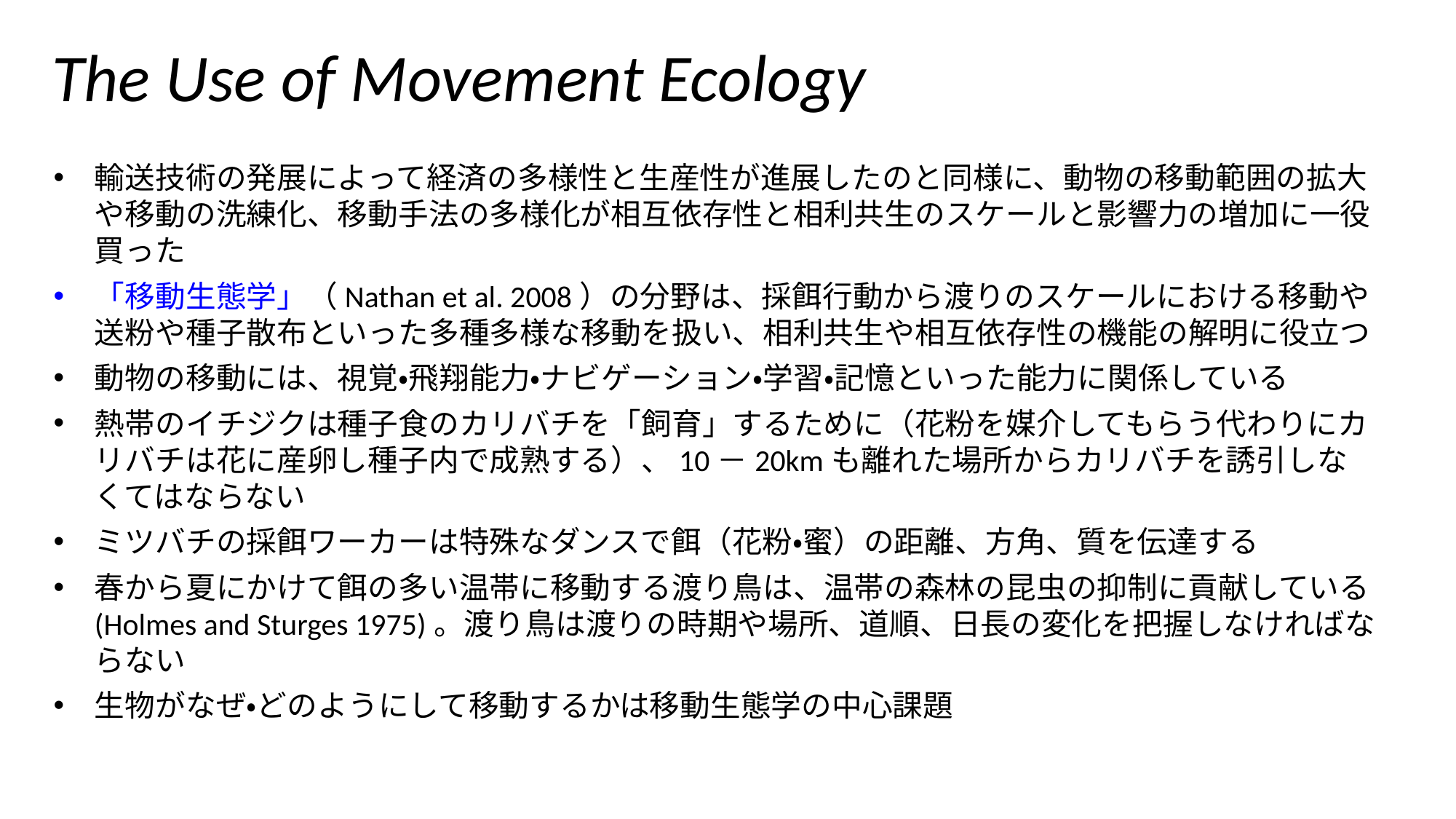

The Use of Movement Ecology
輸送技術の発展によって経済の多様性と生産性が進展したのと同様に、動物の移動範囲の拡大や移動の洗練化、移動手法の多様化が相互依存性と相利共生のスケールと影響力の増加に一役買った
「移動生態学」（Nathan et al. 2008）の分野は、採餌行動から渡りのスケールにおける移動や送粉や種子散布といった多種多様な移動を扱い、相利共生や相互依存性の機能の解明に役立つ
動物の移動には、視覚・飛翔能力・ナビゲーション・学習・記憶といった能力に関係している
熱帯のイチジクは種子食のカリバチを「飼育」するために（花粉を媒介してもらう代わりにカリバチは花に産卵し種子内で成熟する）、10－20kmも離れた場所からカリバチを誘引しなくてはならない
ミツバチの採餌ワーカーは特殊なダンスで餌（花粉・蜜）の距離、方角、質を伝達する
春から夏にかけて餌の多い温帯に移動する渡り鳥は、温帯の森林の昆虫の抑制に貢献している (Holmes and Sturges 1975)。渡り鳥は渡りの時期や場所、道順、日長の変化を把握しなければならない
生物がなぜ・どのようにして移動するかは移動生態学の中心課題